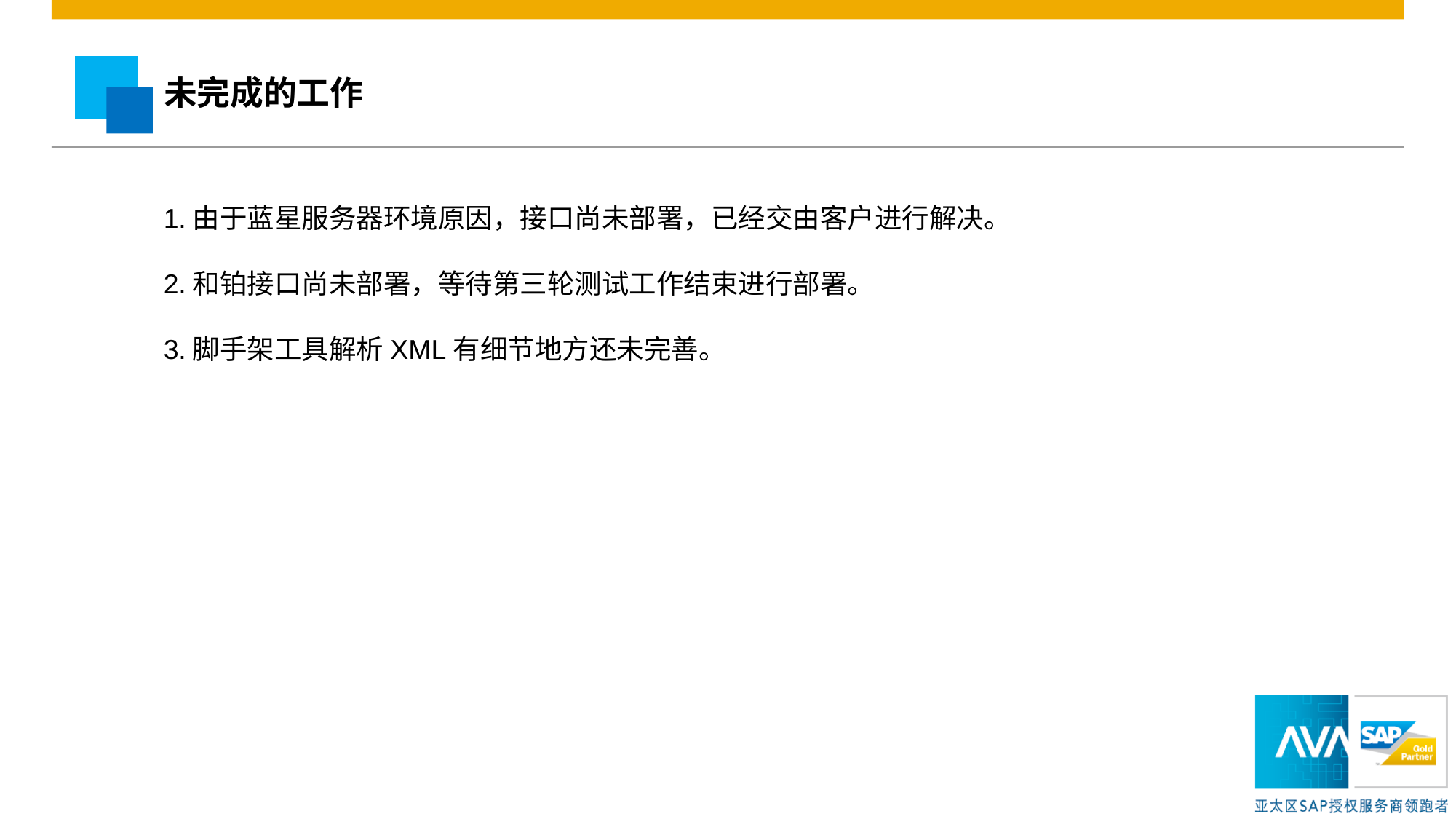

未完成的工作
1.由于蓝星服务器环境原因，接口尚未部署，已经交由客户进行解决。

2.和铂接口尚未部署，等待第三轮测试工作结束进行部署。

3.脚手架工具解析XML有细节地方还未完善。